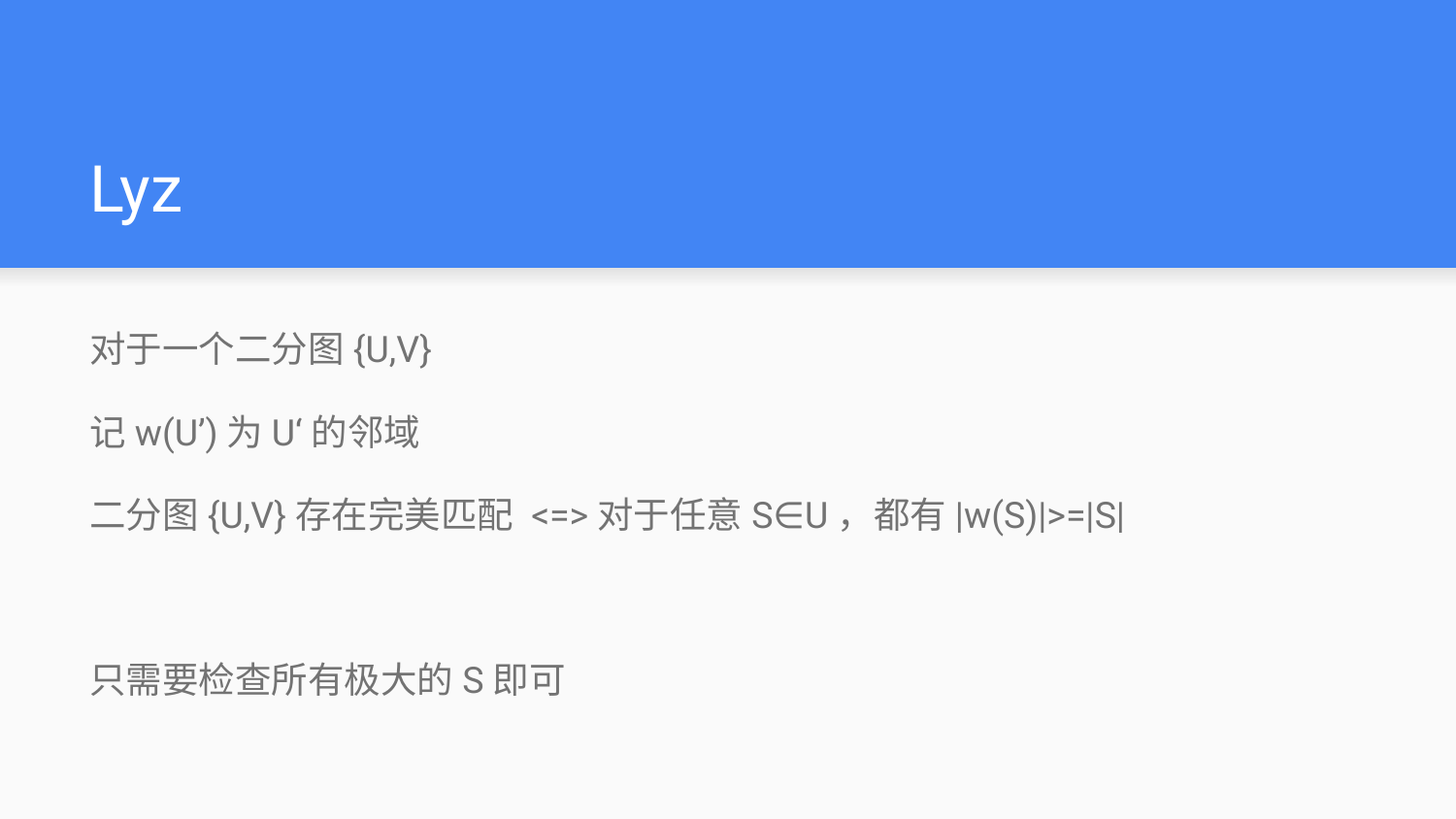

# Lyz
对于一个二分图{U,V}
记w(U’)为U‘的邻域
二分图{U,V}存在完美匹配 <=>对于任意S∈U，都有|w(S)|>=|S|

只需要检查所有极大的S即可